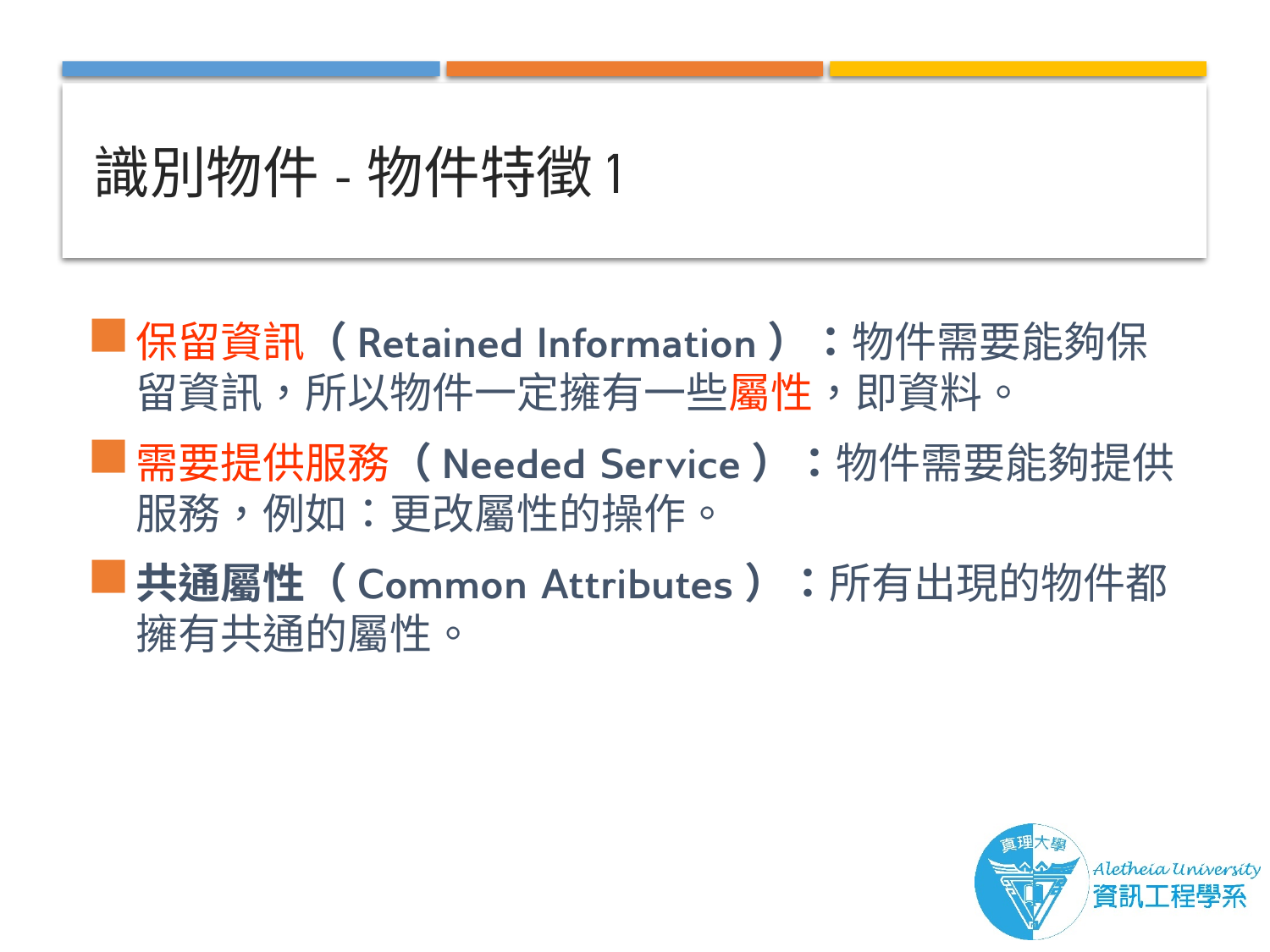

# 識別物件-物件特徵1
保留資訊（Retained Information）：物件需要能夠保留資訊，所以物件一定擁有一些屬性，即資料。
需要提供服務（Needed Service）：物件需要能夠提供服務，例如：更改屬性的操作。
共通屬性（Common Attributes）：所有出現的物件都擁有共通的屬性。